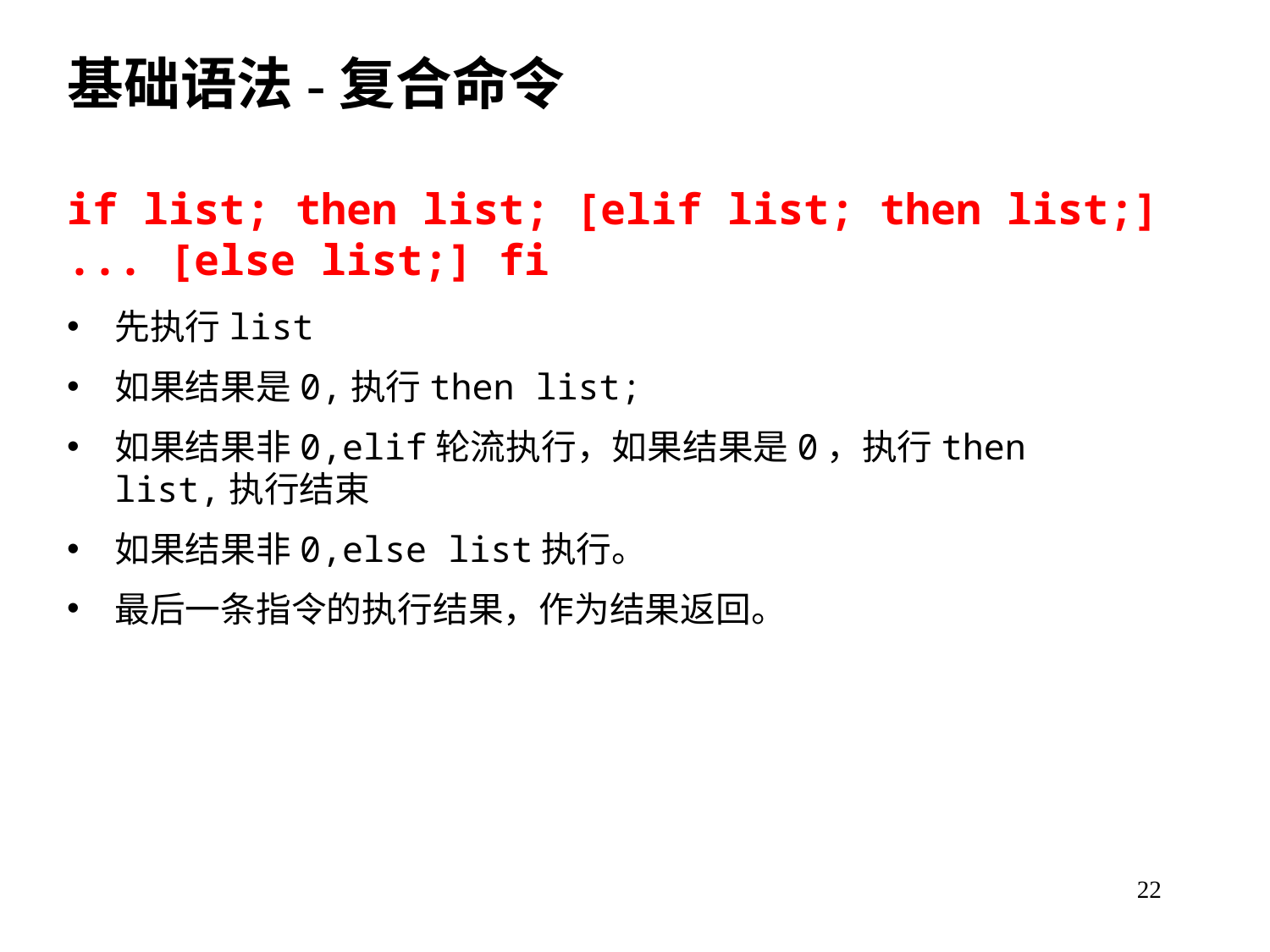

基础语法-复合命令
if list; then list; [elif list; then list;] ... [else list;] fi
先执行list
如果结果是0,执行then list;
如果结果非0,elif轮流执行，如果结果是0，执行then list,执行结束
如果结果非0,else list执行。
最后一条指令的执行结果，作为结果返回。
22